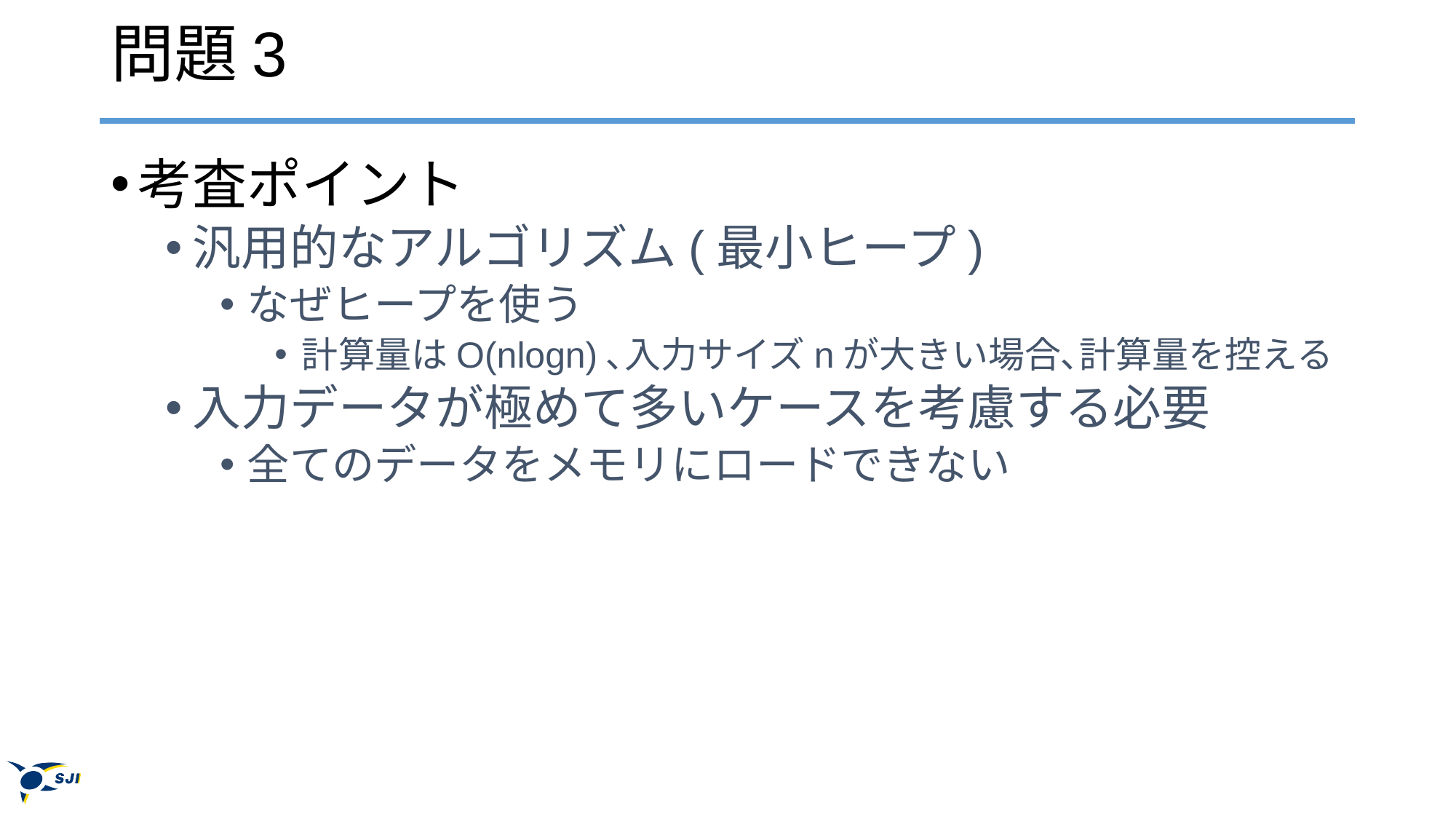

# 問題3
考査ポイント
汎用的なアルゴリズム(最小ヒープ)
なぜヒープを使う
計算量はO(nlogn)､入力サイズnが大きい場合､計算量を控える
入力データが極めて多いケースを考慮する必要
全てのデータをメモリにロードできない